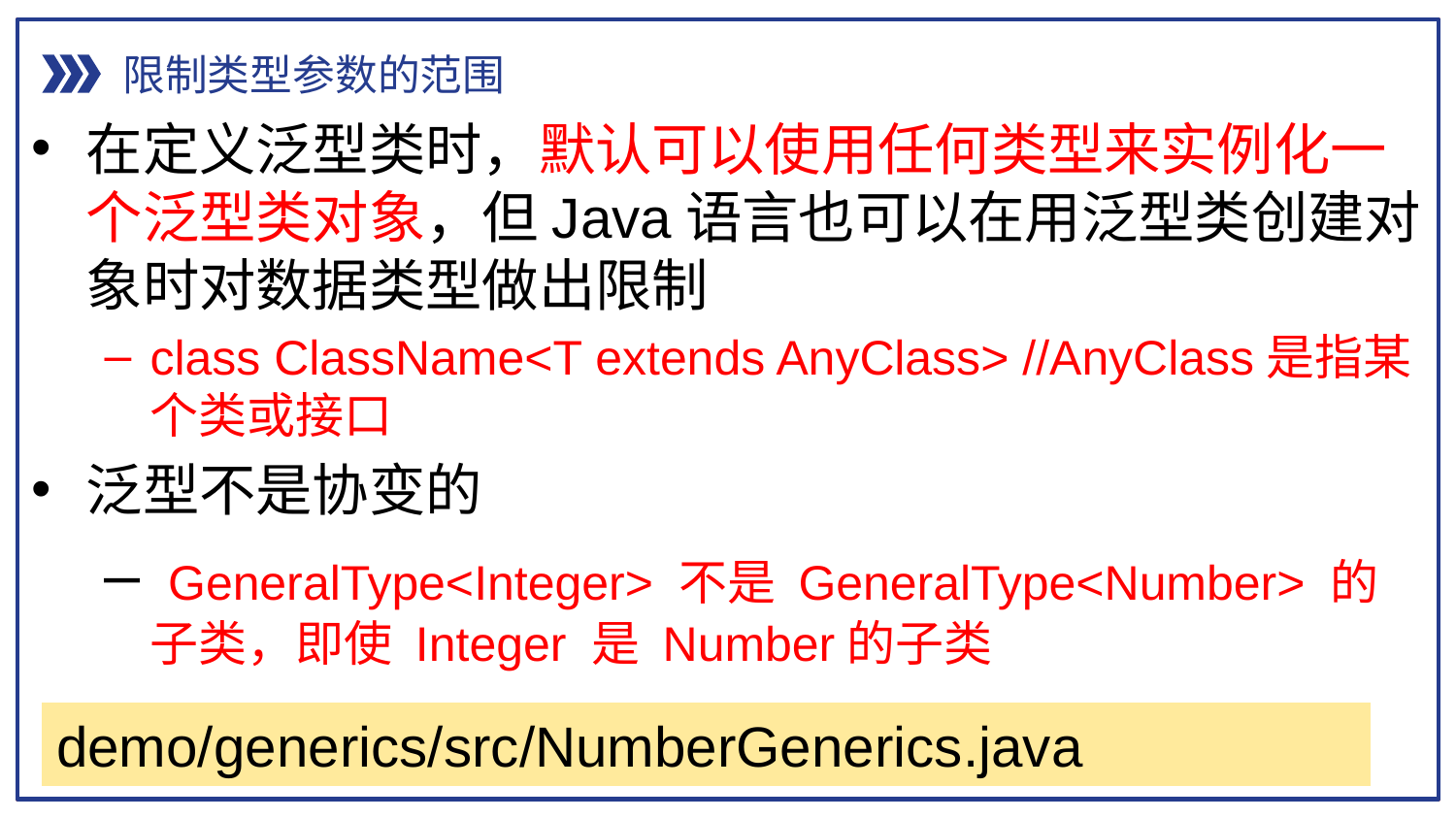

限制类型参数的范围

在定义泛型类时，默认可以使用任何类型来实例化一个泛型类对象，但Java语言也可以在用泛型类创建对象时对数据类型做出限制
class ClassName<T extends AnyClass> //AnyClass是指某个类或接口
泛型不是协变的
 GeneralType<Integer> 不是 GeneralType<Number> 的子类，即使 Integer 是 Number的子类
demo/generics/src/NumberGenerics.java